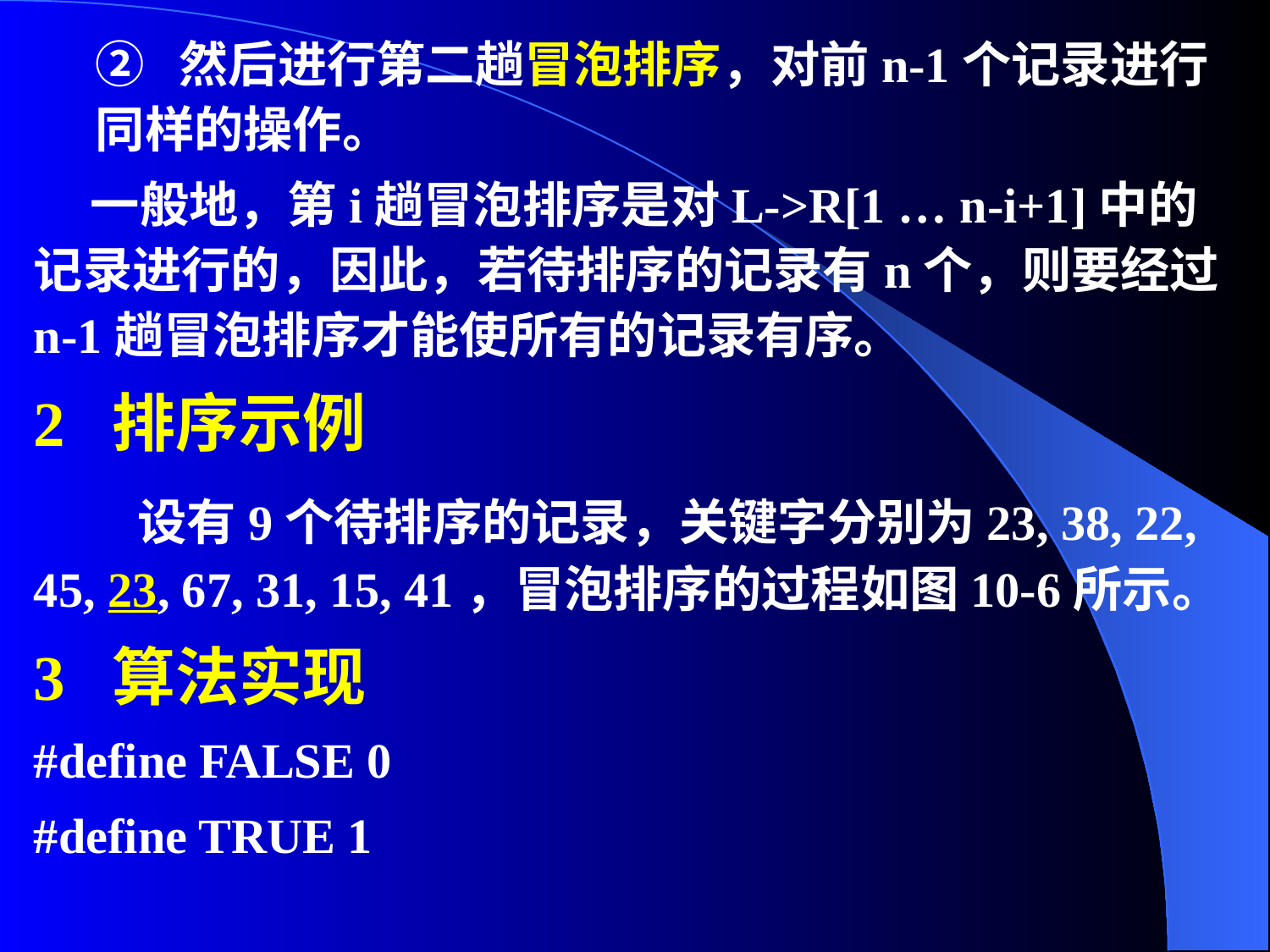

②  然后进行第二趟冒泡排序，对前n-1个记录进行同样的操作。
    一般地，第i趟冒泡排序是对L->R[1 … n-i+1]中的记录进行的，因此，若待排序的记录有n个，则要经过n-1趟冒泡排序才能使所有的记录有序。
2  排序示例
       设有9个待排序的记录，关键字分别为23, 38, 22, 45, 23, 67, 31, 15, 41，冒泡排序的过程如图10-6所示。
3  算法实现
#define FALSE 0
#define TRUE 1